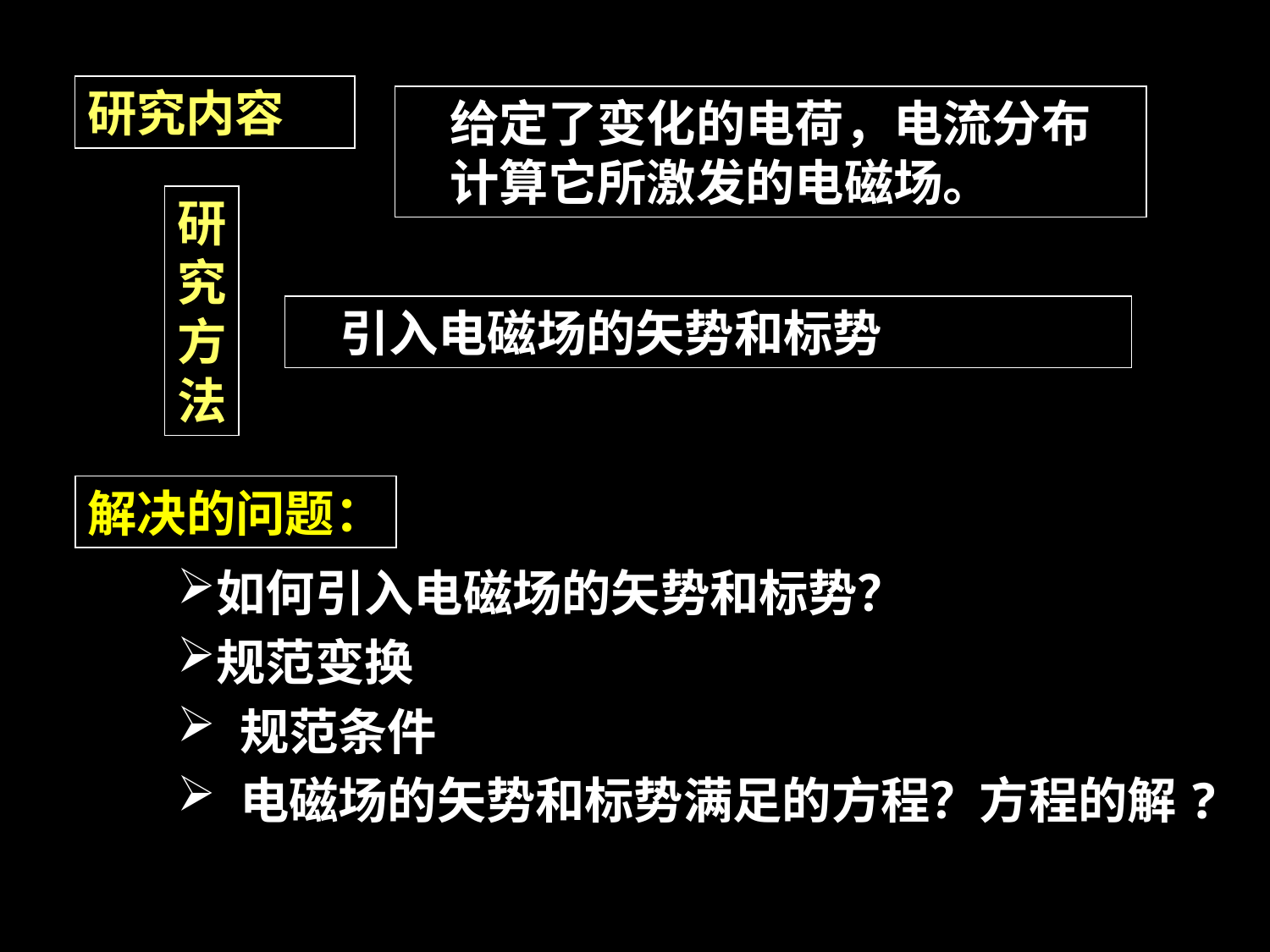

研究内容
给定了变化的电荷，电流分布
计算它所激发的电磁场。
研究方法
引入电磁场的矢势和标势
解决的问题：
如何引入电磁场的矢势和标势？
规范变换
 规范条件
 电磁场的矢势和标势满足的方程？方程的解?